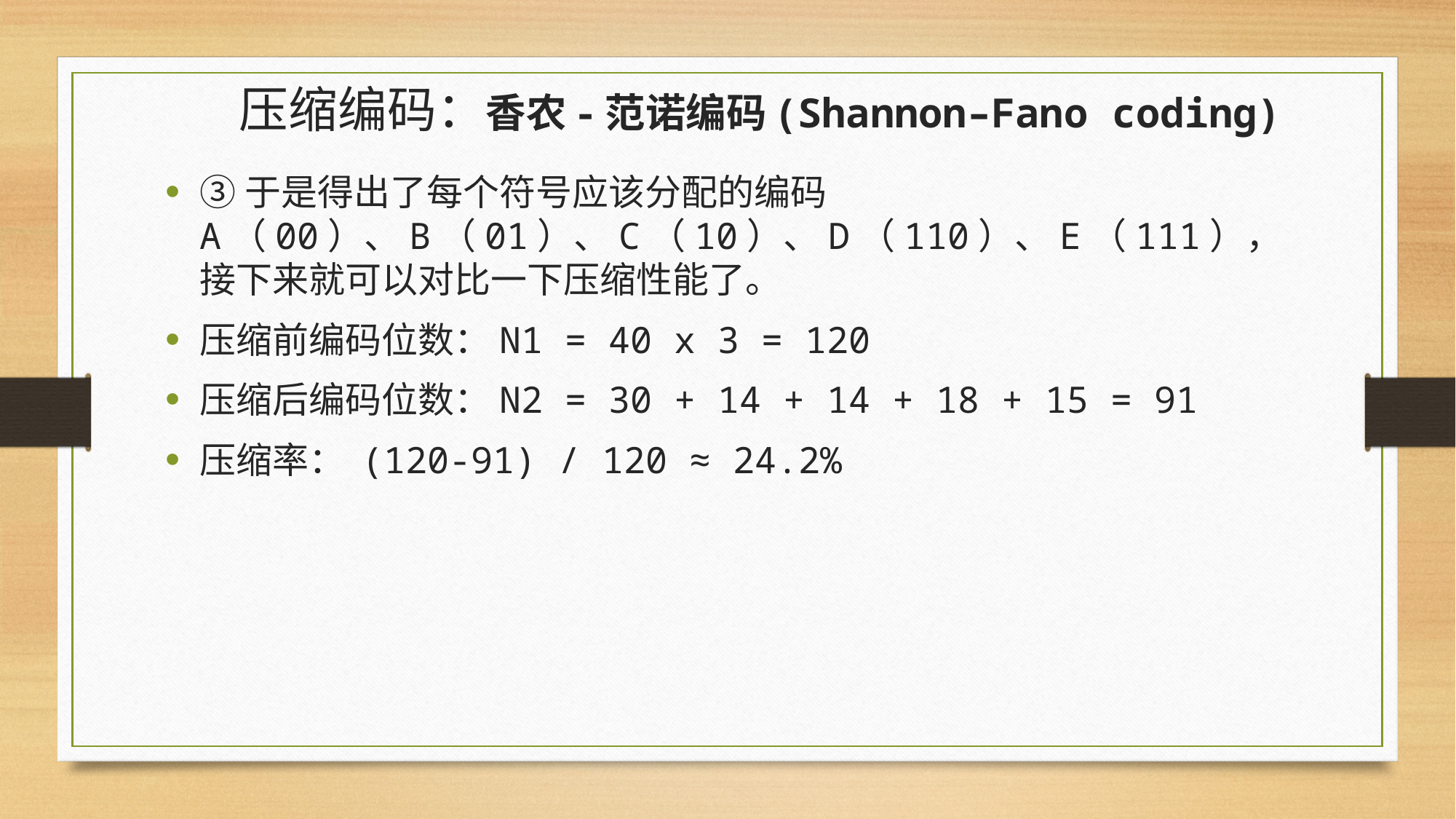

# 压缩编码：香农-范诺编码(Shannon–Fano coding)
③于是得出了每个符号应该分配的编码A（00）、B（01）、C（10）、D（110）、E（111），接下来就可以对比一下压缩性能了。
压缩前编码位数：N1 = 40 x 3 = 120
压缩后编码位数：N2 = 30 + 14 + 14 + 18 + 15 = 91
压缩率： (120-91) / 120 ≈ 24.2%